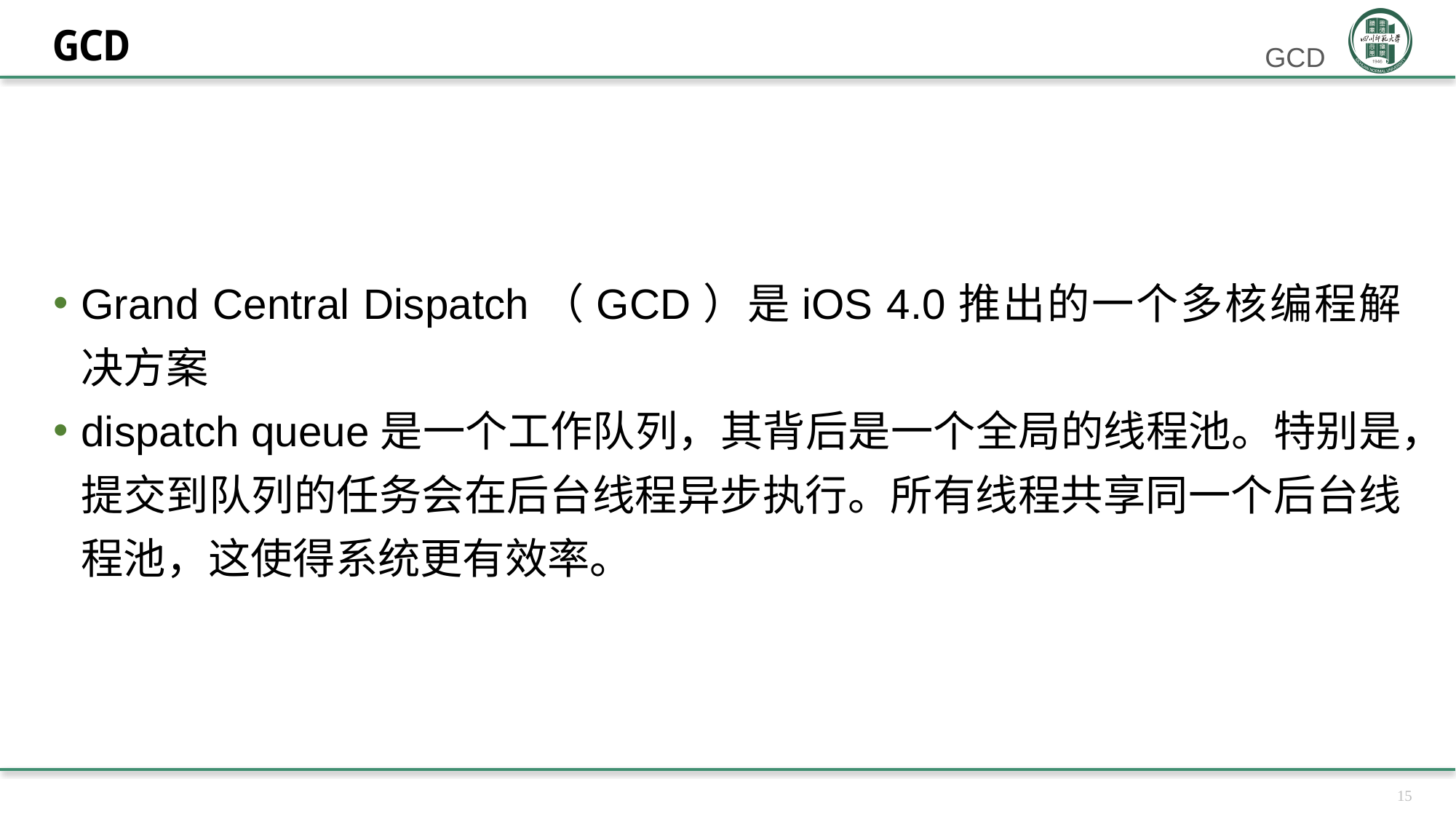

# GCD
GCD
Grand Central Dispatch（GCD）是iOS 4.0推出的一个多核编程解决方案
dispatch queue是一个工作队列，其背后是一个全局的线程池。特别是，提交到队列的任务会在后台线程异步执行。所有线程共享同一个后台线程池，这使得系统更有效率。
15